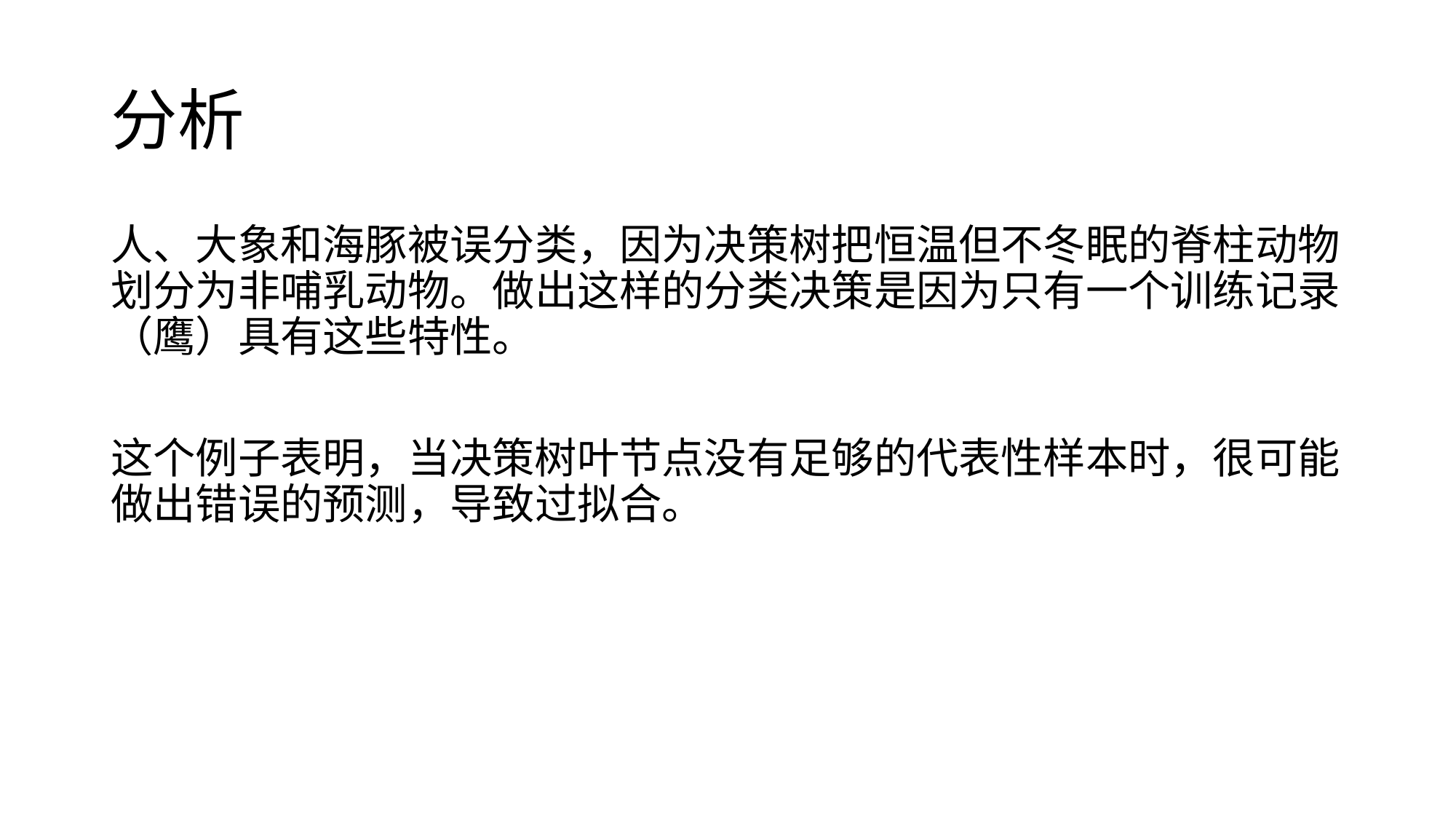

# 分析
人、大象和海豚被误分类，因为决策树把恒温但不冬眠的脊柱动物划分为非哺乳动物。做出这样的分类决策是因为只有一个训练记录（鹰）具有这些特性。

这个例子表明，当决策树叶节点没有足够的代表性样本时，很可能做出错误的预测，导致过拟合。